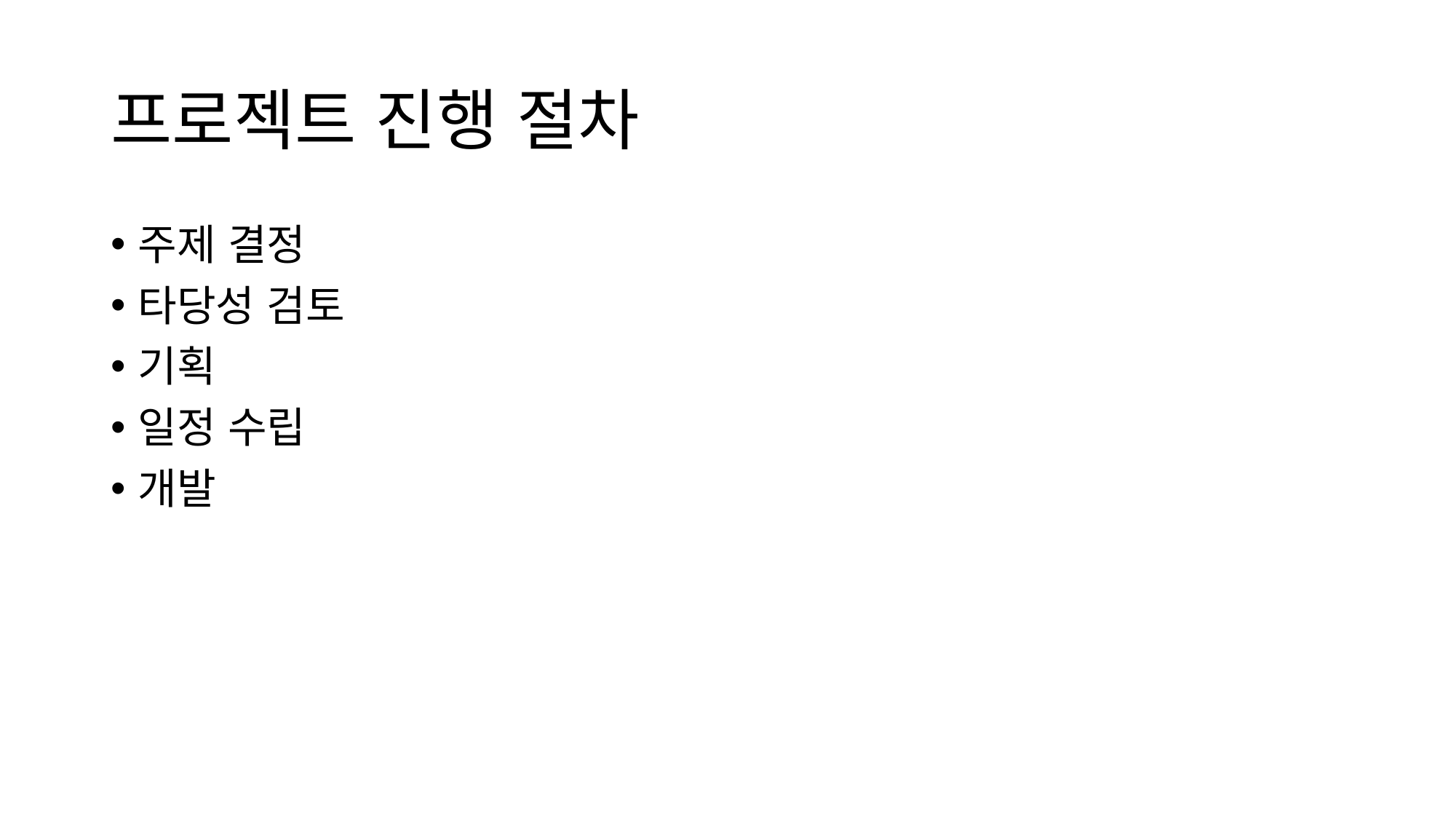

# 프로젝트 진행 절차
주제 결정
타당성 검토
기획
일정 수립
개발